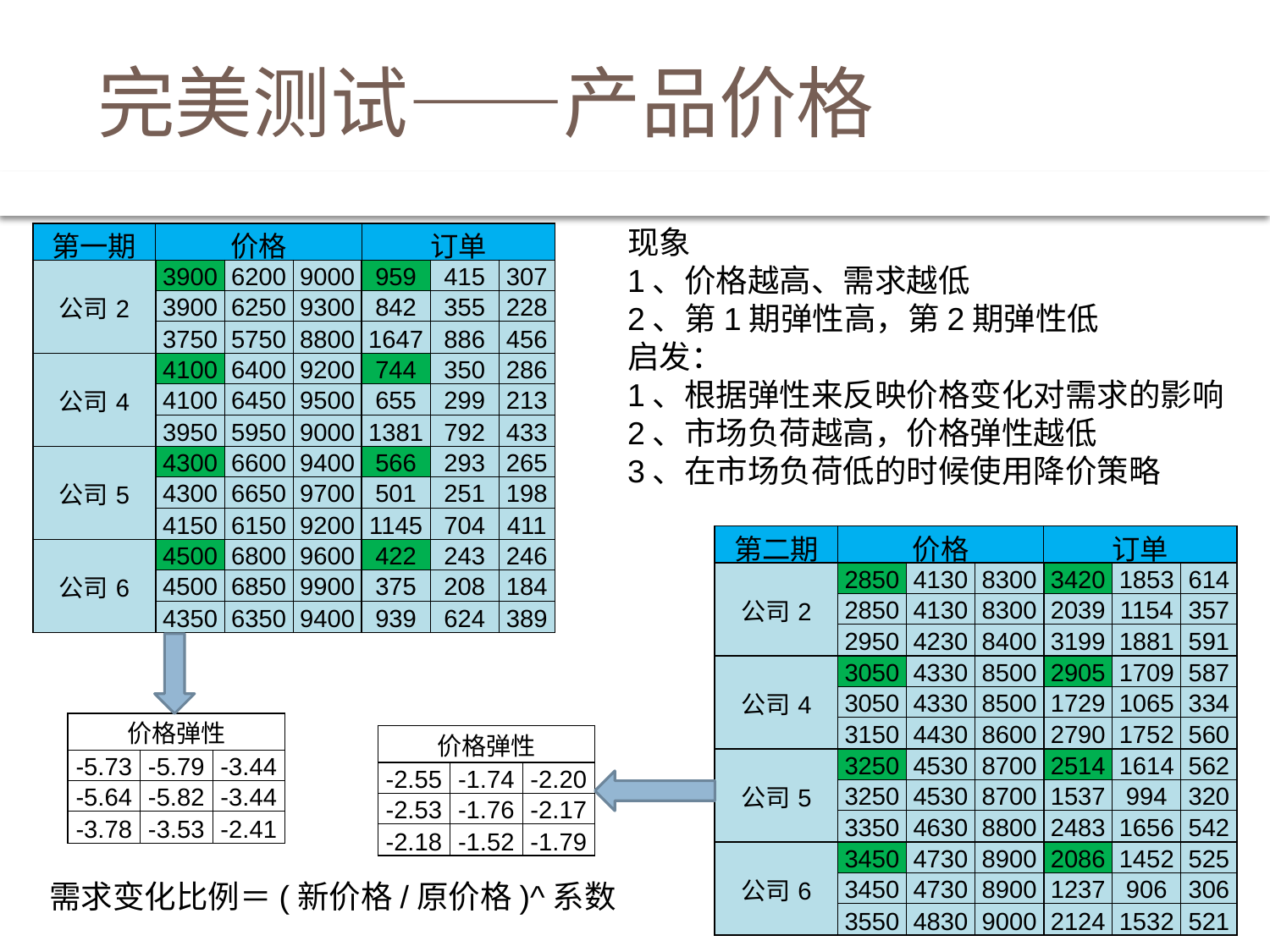

# 完美测试——产品价格
现象
1、价格越高、需求越低
2、第1期弹性高，第2期弹性低
启发：
1、根据弹性来反映价格变化对需求的影响
2、市场负荷越高，价格弹性越低
3、在市场负荷低的时候使用降价策略
| 第一期 | 价格 |  |  | 订单 |  |  |
| --- | --- | --- | --- | --- | --- | --- |
| 公司2 | 3900 | 6200 | 9000 | 959 | 415 | 307 |
|  | 3900 | 6250 | 9300 | 842 | 355 | 228 |
|  | 3750 | 5750 | 8800 | 1647 | 886 | 456 |
| 公司4 | 4100 | 6400 | 9200 | 744 | 350 | 286 |
|  | 4100 | 6450 | 9500 | 655 | 299 | 213 |
|  | 3950 | 5950 | 9000 | 1381 | 792 | 433 |
| 公司5 | 4300 | 6600 | 9400 | 566 | 293 | 265 |
|  | 4300 | 6650 | 9700 | 501 | 251 | 198 |
|  | 4150 | 6150 | 9200 | 1145 | 704 | 411 |
| 公司6 | 4500 | 6800 | 9600 | 422 | 243 | 246 |
|  | 4500 | 6850 | 9900 | 375 | 208 | 184 |
|  | 4350 | 6350 | 9400 | 939 | 624 | 389 |
| 第二期 | 价格 |  |  | 订单 |  |  |
| --- | --- | --- | --- | --- | --- | --- |
| 公司2 | 2850 | 4130 | 8300 | 3420 | 1853 | 614 |
|  | 2850 | 4130 | 8300 | 2039 | 1154 | 357 |
|  | 2950 | 4230 | 8400 | 3199 | 1881 | 591 |
| 公司4 | 3050 | 4330 | 8500 | 2905 | 1709 | 587 |
|  | 3050 | 4330 | 8500 | 1729 | 1065 | 334 |
|  | 3150 | 4430 | 8600 | 2790 | 1752 | 560 |
| 公司5 | 3250 | 4530 | 8700 | 2514 | 1614 | 562 |
|  | 3250 | 4530 | 8700 | 1537 | 994 | 320 |
|  | 3350 | 4630 | 8800 | 2483 | 1656 | 542 |
| 公司6 | 3450 | 4730 | 8900 | 2086 | 1452 | 525 |
|  | 3450 | 4730 | 8900 | 1237 | 906 | 306 |
|  | 3550 | 4830 | 9000 | 2124 | 1532 | 521 |

| 价格弹性 |  |  |
| --- | --- | --- |
| -5.73 | -5.79 | -3.44 |
| -5.64 | -5.82 | -3.44 |
| -3.78 | -3.53 | -2.41 |
| 价格弹性 |  |  |
| --- | --- | --- |
| -2.55 | -1.74 | -2.20 |
| -2.53 | -1.76 | -2.17 |
| -2.18 | -1.52 | -1.79 |

需求变化比例＝(新价格/原价格)^系数